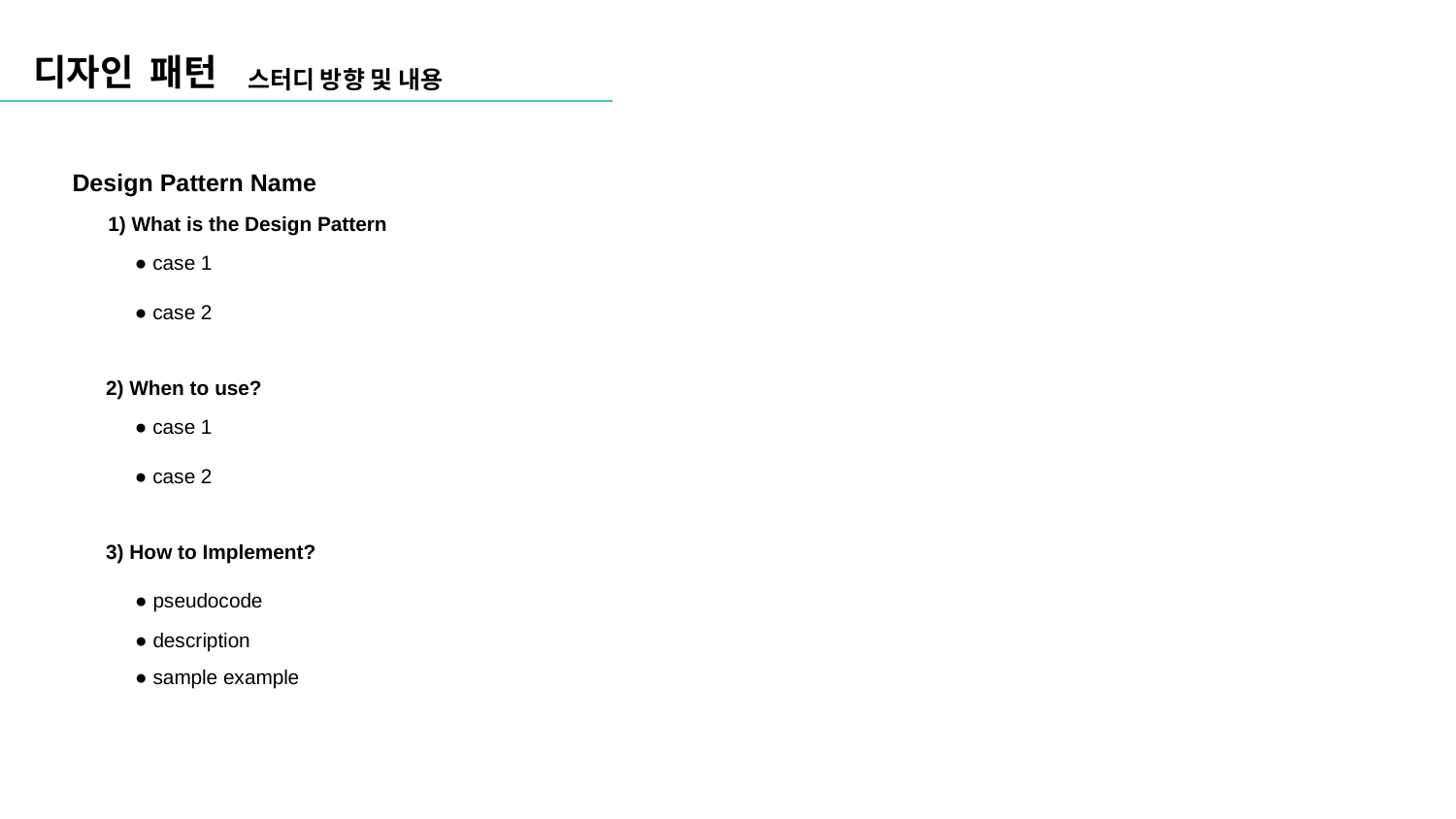

디자인  패턴
스터디 방향 및 내용

Design Pattern Name
1) What is the Design Pattern
 ● case 1
 ● case 2
2) When to use?
 ● case 1
 ● case 2
3) How to Implement?
 ● pseudocode
 ● description
 ● sample example